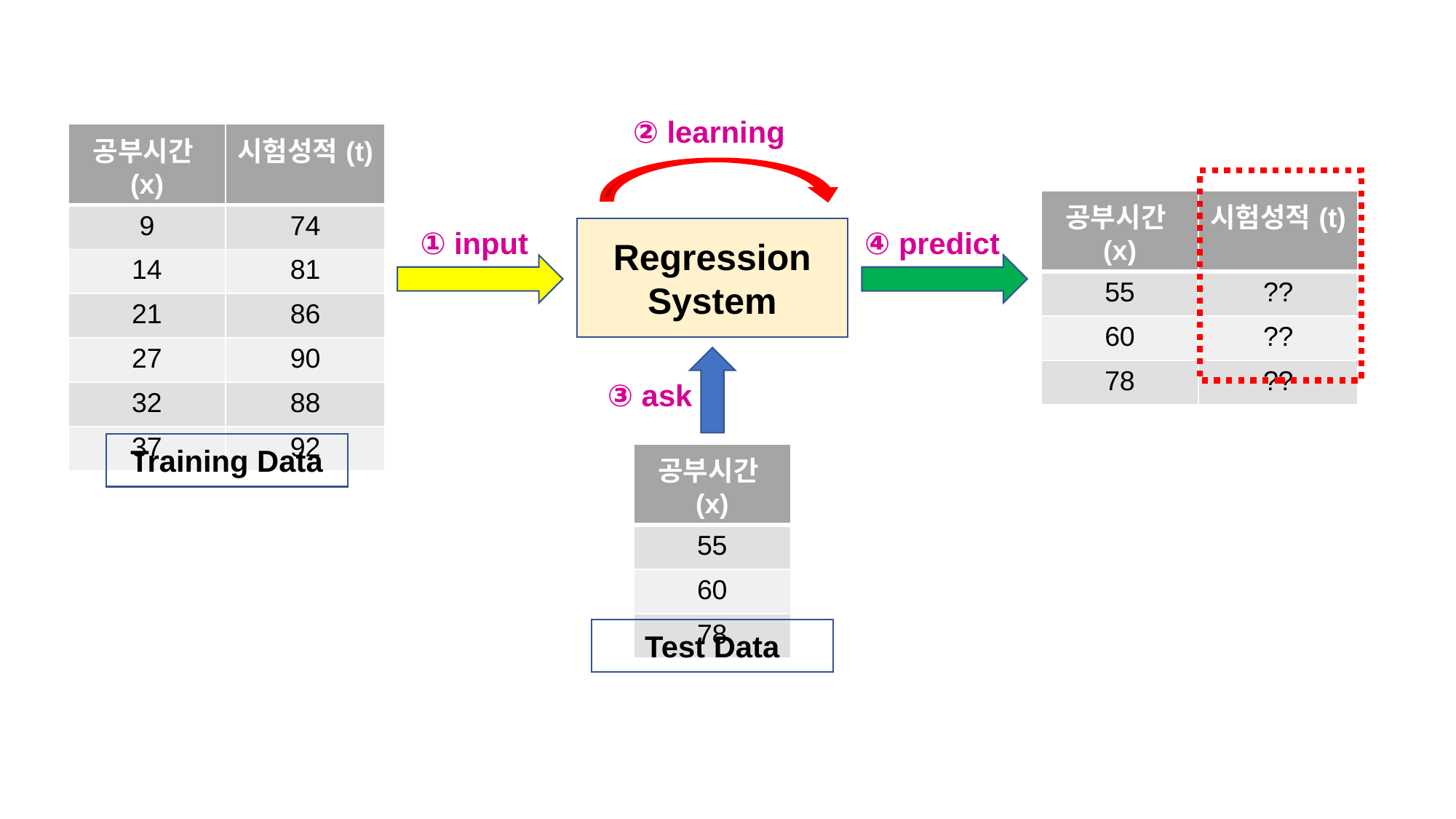

② learning
| 공부시간(x) | 시험성적(t) |
| --- | --- |
| 9 | 74 |
| 14 | 81 |
| 21 | 86 |
| 27 | 90 |
| 32 | 88 |
| 37 | 92 |

| 공부시간(x) | 시험성적(t) |
| --- | --- |
| 55 | ?? |
| 60 | ?? |
| 78 | ?? |
① input
Regression
System
④ predict

③ ask
Training Data
| 공부시간(x) |
| --- |
| 55 |
| 60 |
| 78 |
Test Data